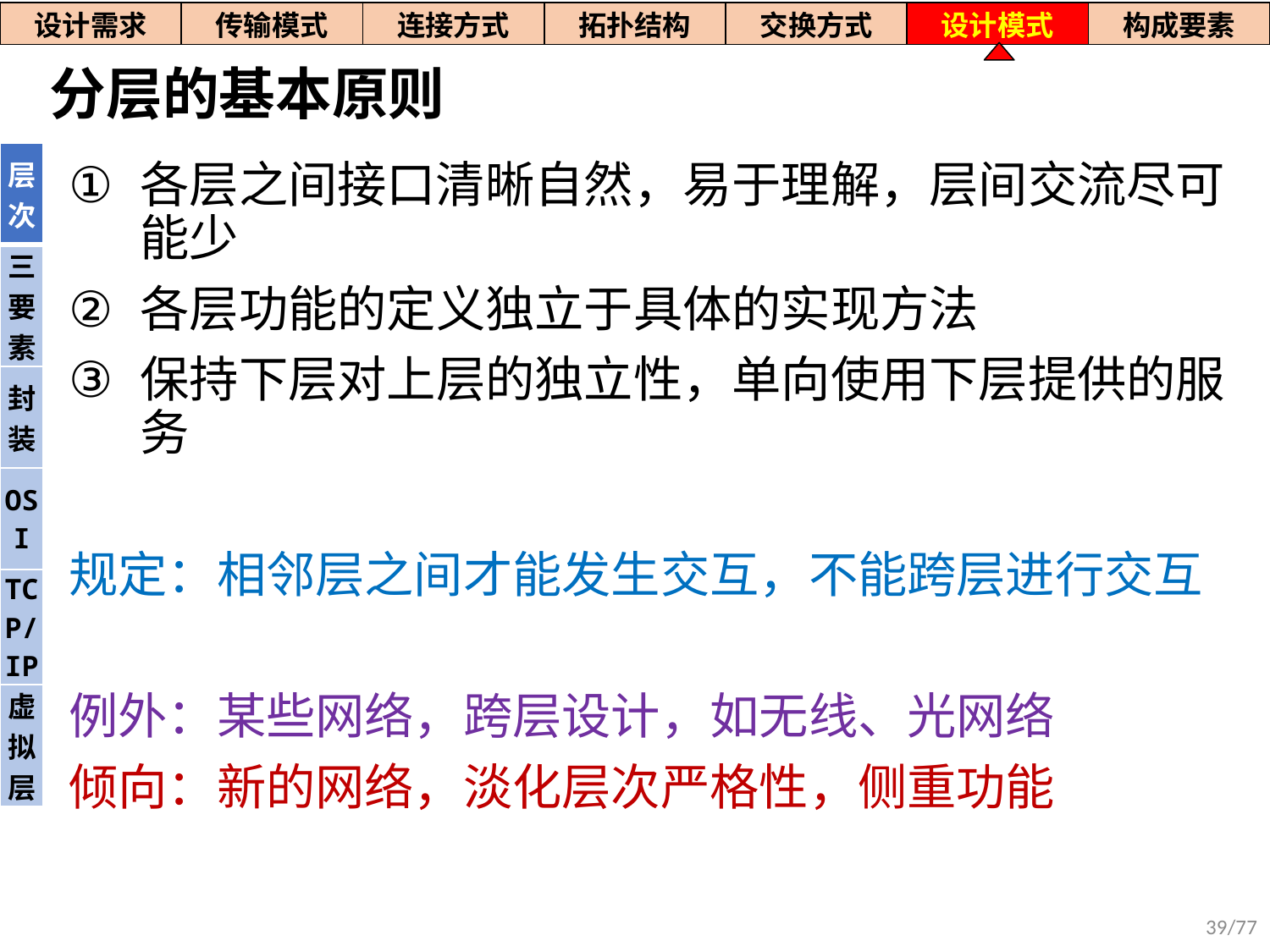

| 设计需求 | 传输模式 | 连接方式 | 拓扑结构 | 交换方式 | 设计模式 | 构成要素 |
| --- | --- | --- | --- | --- | --- | --- |

# 分层的基本原则
| 层次 |
| --- |
| 三要素 |
| 封装 |
| OSI |
| TCP/IP |
| 虚拟层 |
各层之间接口清晰自然，易于理解，层间交流尽可能少
各层功能的定义独立于具体的实现方法
保持下层对上层的独立性，单向使用下层提供的服务

规定：相邻层之间才能发生交互，不能跨层进行交互

例外：某些网络，跨层设计，如无线、光网络
倾向：新的网络，淡化层次严格性，侧重功能
39/77